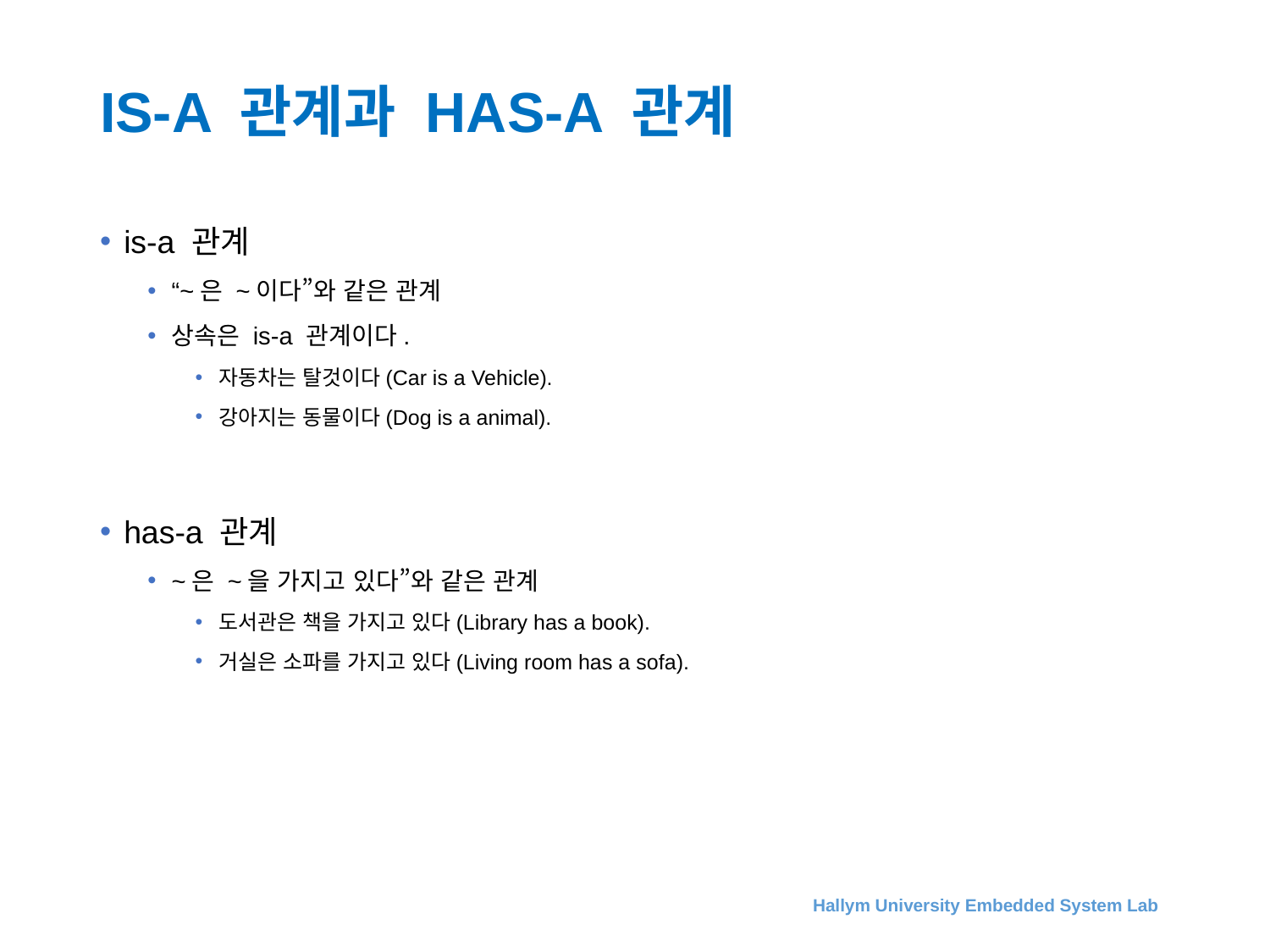

# IS-A 관계과 HAS-A 관계
is-a 관계
“~은 ~이다”와 같은 관계
상속은 is-a 관계이다.
자동차는 탈것이다(Car is a Vehicle).
강아지는 동물이다(Dog is a animal).

has-a 관계
~은 ~을 가지고 있다”와 같은 관계
도서관은 책을 가지고 있다(Library has a book).
거실은 소파를 가지고 있다(Living room has a sofa).

Hallym University Embedded System Lab